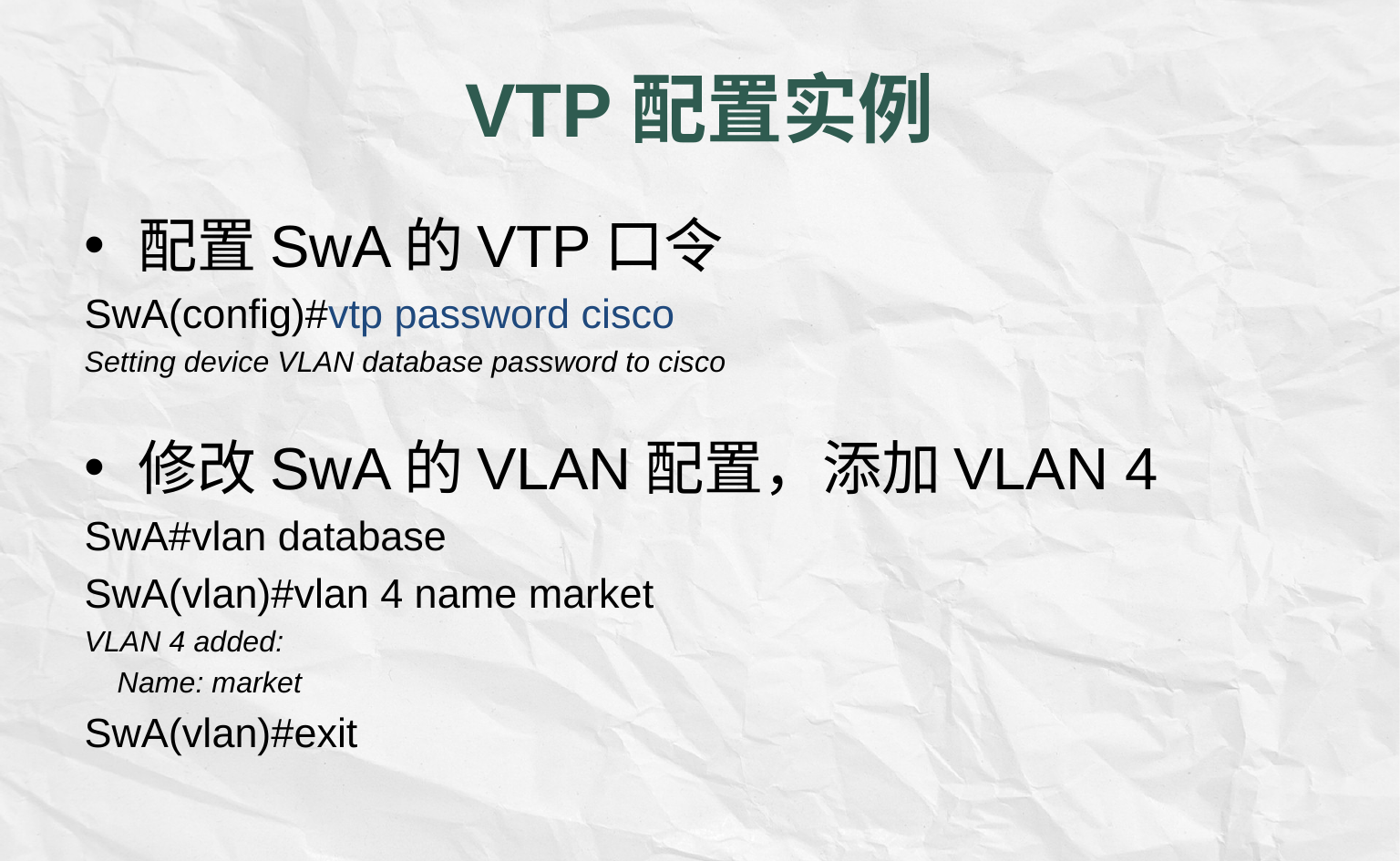

# VTP配置实例
配置SwA的VTP口令
SwA(config)#vtp password cisco
Setting device VLAN database password to cisco

修改SwA的VLAN配置，添加VLAN 4
SwA#vlan database
SwA(vlan)#vlan 4 name market
VLAN 4 added:
    Name: market
SwA(vlan)#exit

102